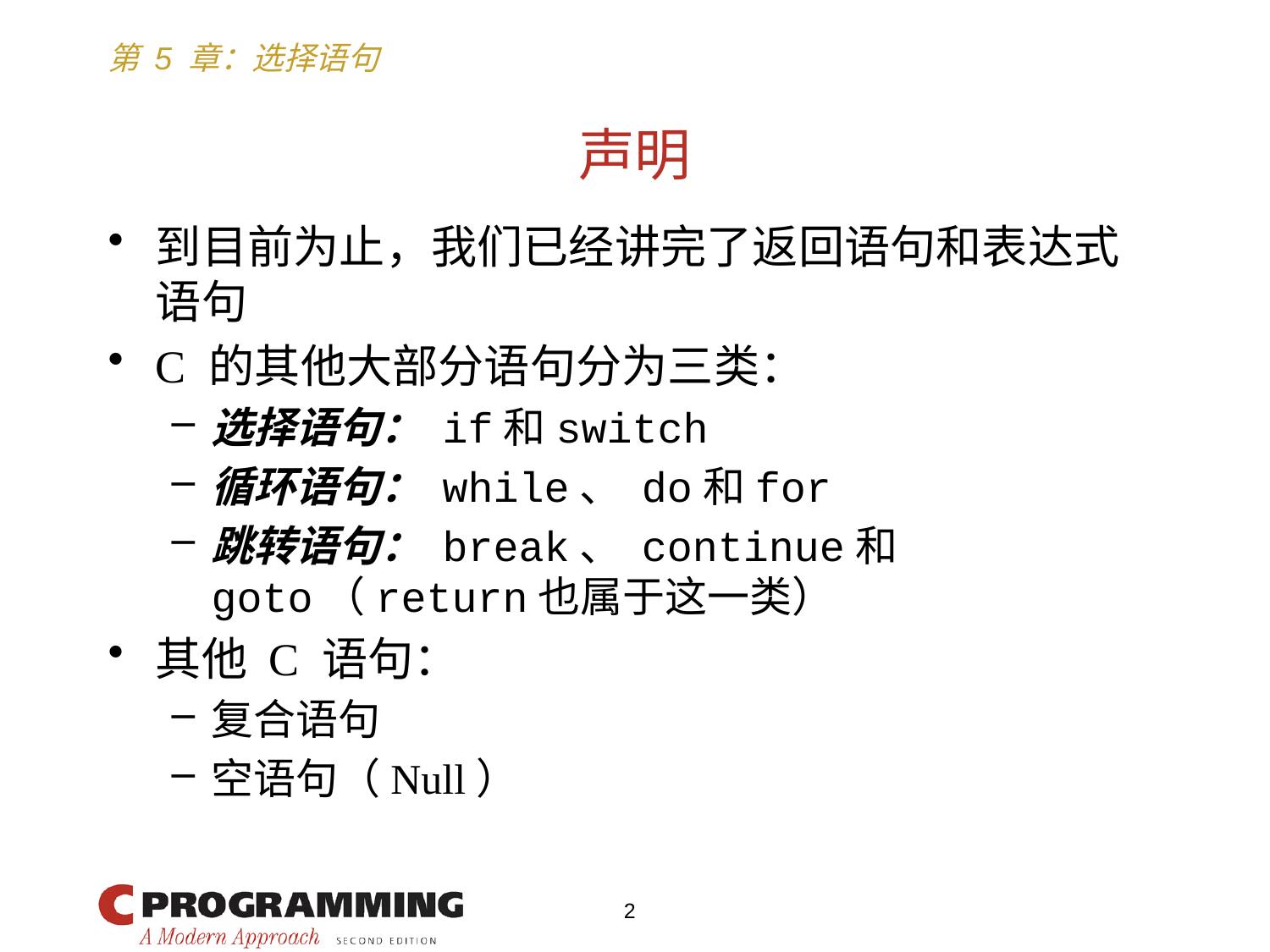

# 声明
到目前为止，我们已经讲完了返回语句和表达式语句
C 的其他大部分语句分为三类：
选择语句： if和switch
循环语句： while、 do和for
跳转语句： break、 continue和goto（return也属于这一类）
其他 C 语句：
复合语句
空语句（Null）

2